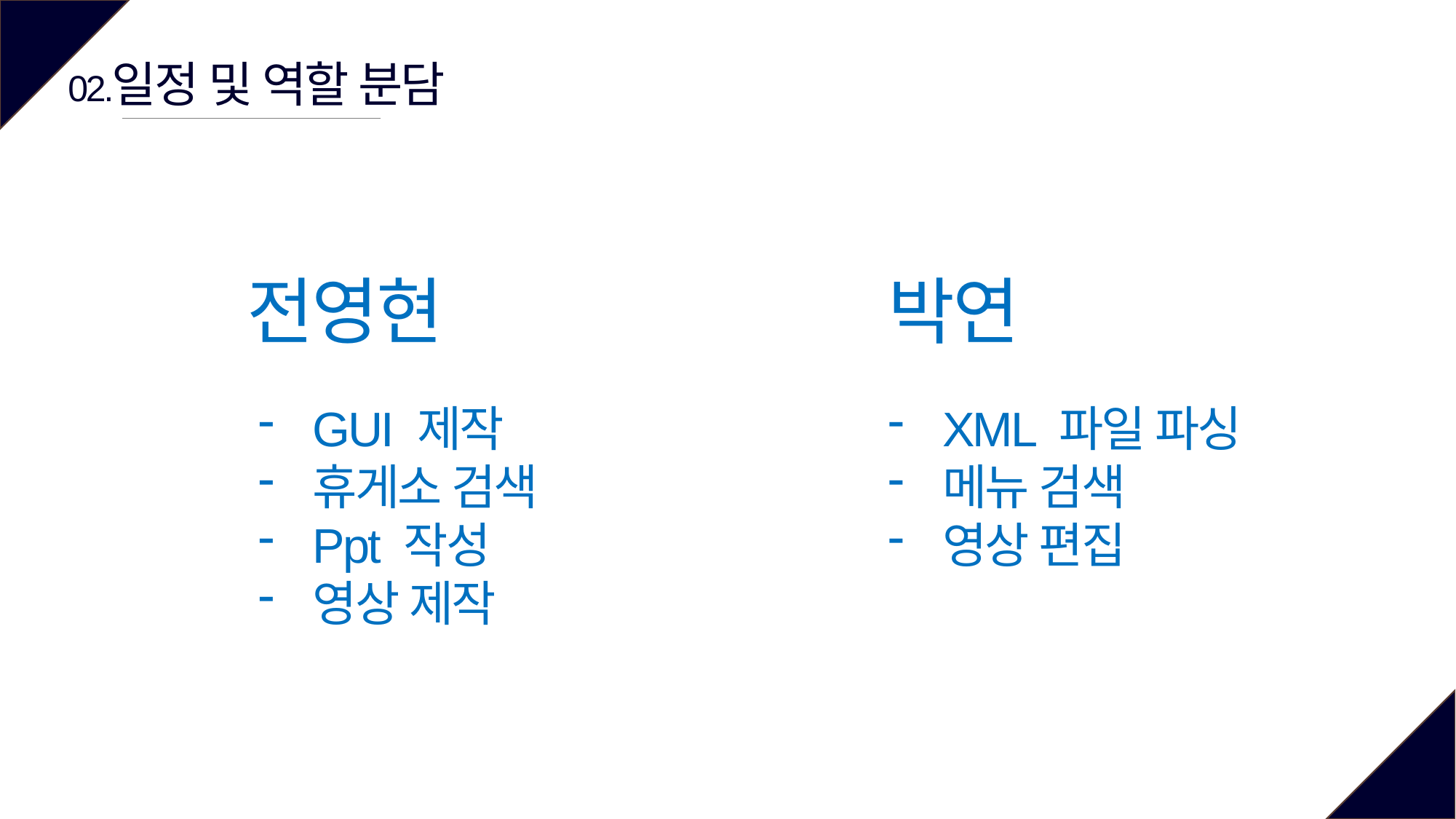

일정 및 역할 분담
02.
전영현
박연
XML 파일 파싱
메뉴 검색
영상 편집
GUI 제작
휴게소 검색
Ppt 작성
영상 제작